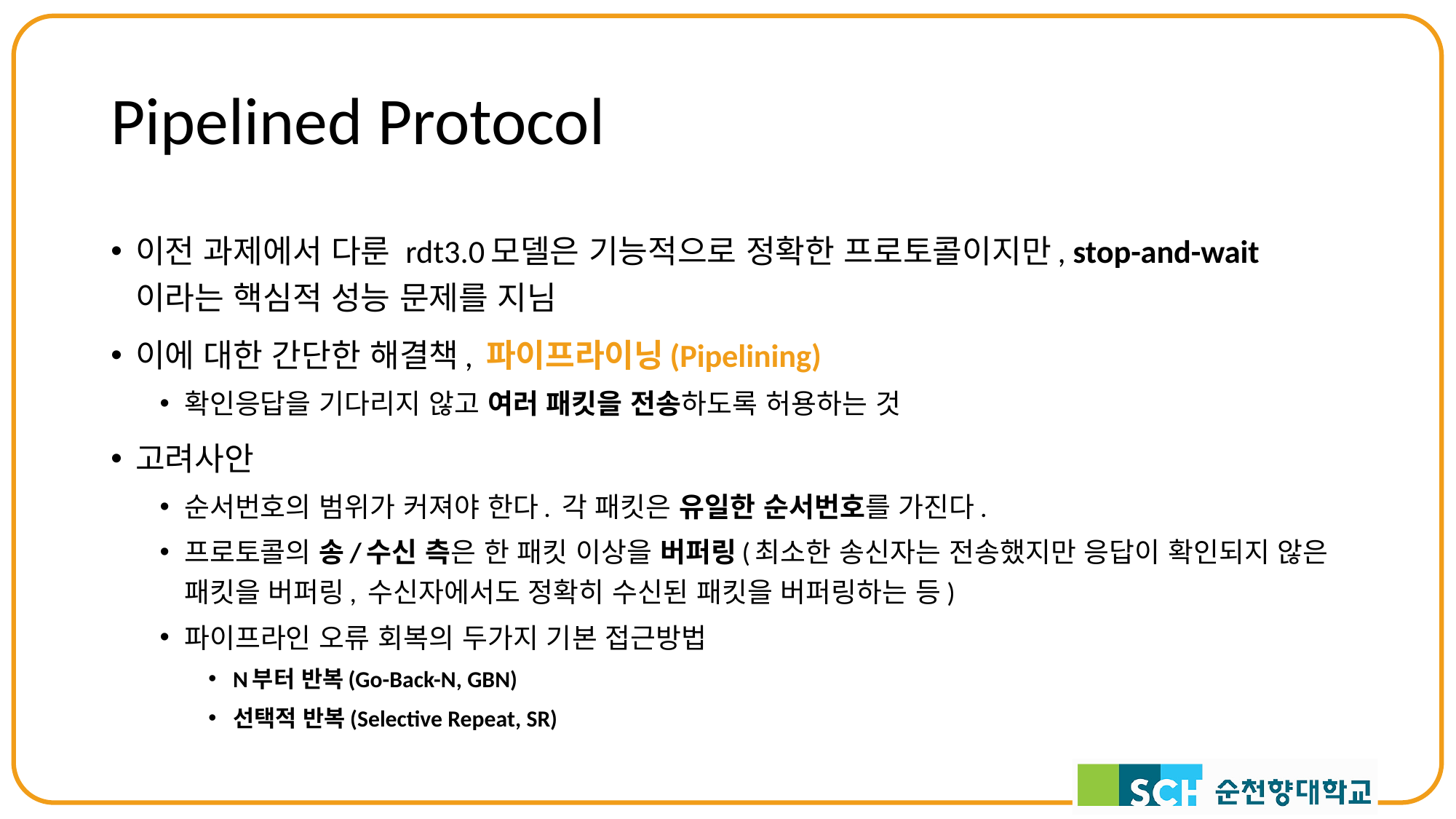

# Pipelined Protocol
이전 과제에서 다룬 rdt3.0모델은 기능적으로 정확한 프로토콜이지만, stop-and-wait이라는 핵심적 성능 문제를 지님
이에 대한 간단한 해결책, 파이프라이닝(Pipelining)
확인응답을 기다리지 않고 여러 패킷을 전송하도록 허용하는 것
고려사안
순서번호의 범위가 커져야 한다. 각 패킷은 유일한 순서번호를 가진다.
프로토콜의 송/수신 측은 한 패킷 이상을 버퍼링(최소한 송신자는 전송했지만 응답이 확인되지 않은 패킷을 버퍼링, 수신자에서도 정확히 수신된 패킷을 버퍼링하는 등)
파이프라인 오류 회복의 두가지 기본 접근방법
N부터 반복(Go-Back-N, GBN)
선택적 반복(Selective Repeat, SR)